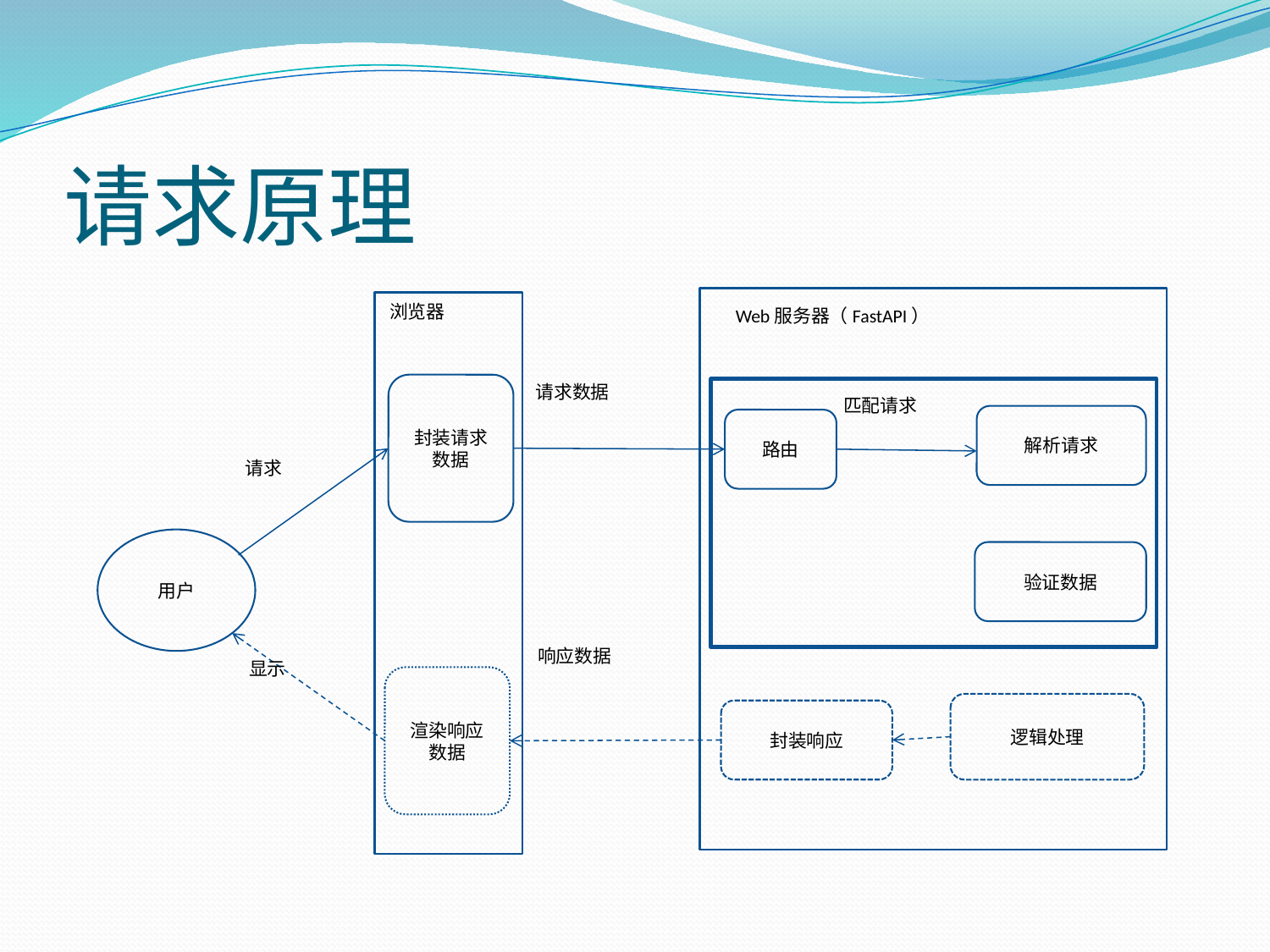

# 请求原理

浏览器
Web服务器（FastAPI）
请求数据
封装请求数据

匹配请求
解析请求
路由
请求
用户
验证数据
响应数据
显示
渲染响应数据
逻辑处理
封装响应